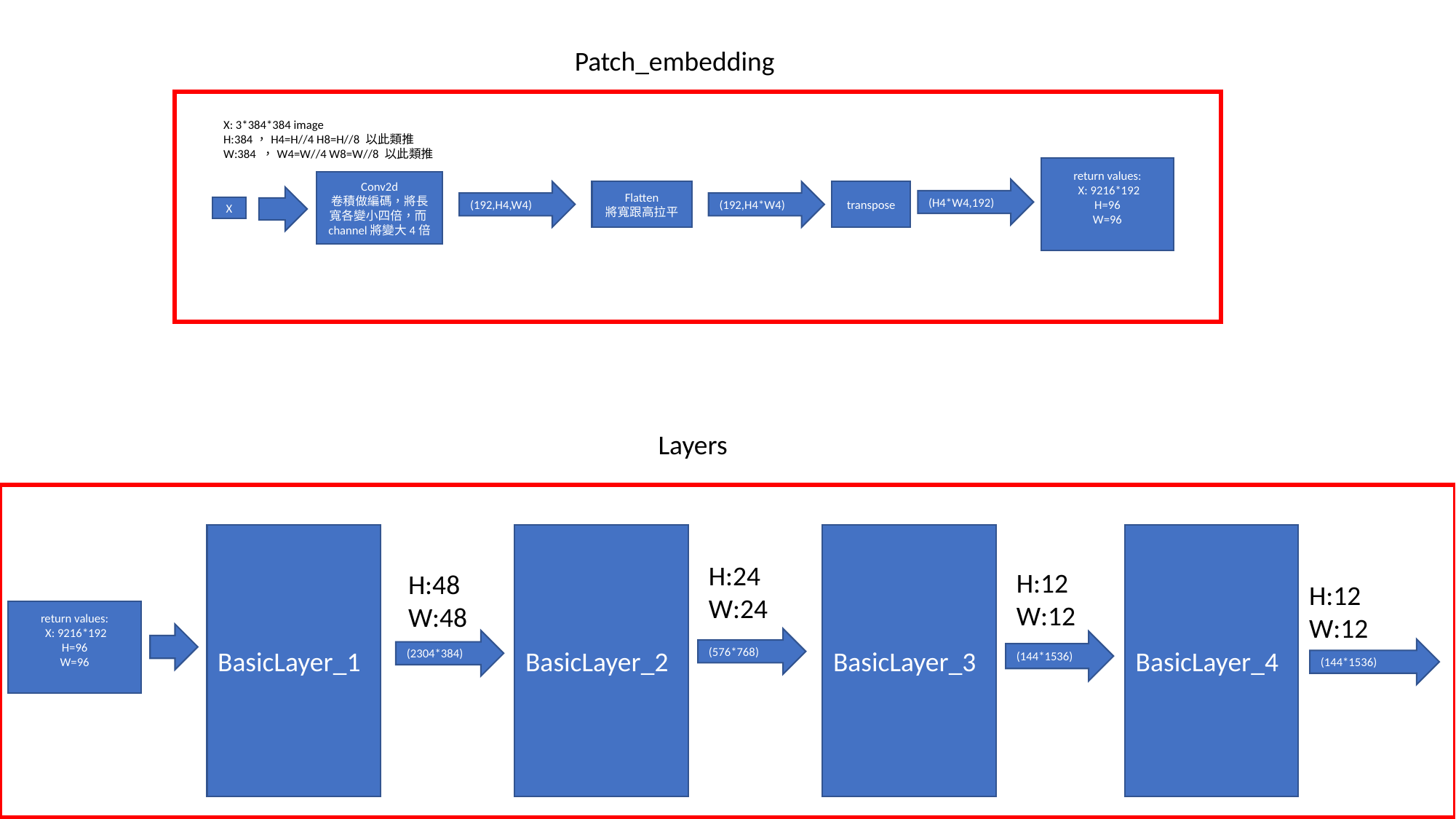

Patch_embedding

X: 3*384*384 image
H:384，H4=H//4 H8=H//8 以此類推
W:384 ，W4=W//4 W8=W//8 以此類推
return values:
 X: 9216*192
H=96
W=96

Conv2d
卷積做編碼，將長寬各變小四倍，而channel將變大4倍
(H4*W4,192)
(192,H4,W4)
Flatten
將寬跟高拉平
(192,H4*W4)
transpose

X
Layers

BasicLayer_1
BasicLayer_2
BasicLayer_3
BasicLayer_4
H:24
W:24
H:12
W:12
H:48
W:48
H:12
W:12
return values:
 X: 9216*192
H=96
W=96

(576*768)
(2304*384)
(144*1536)
(144*1536)